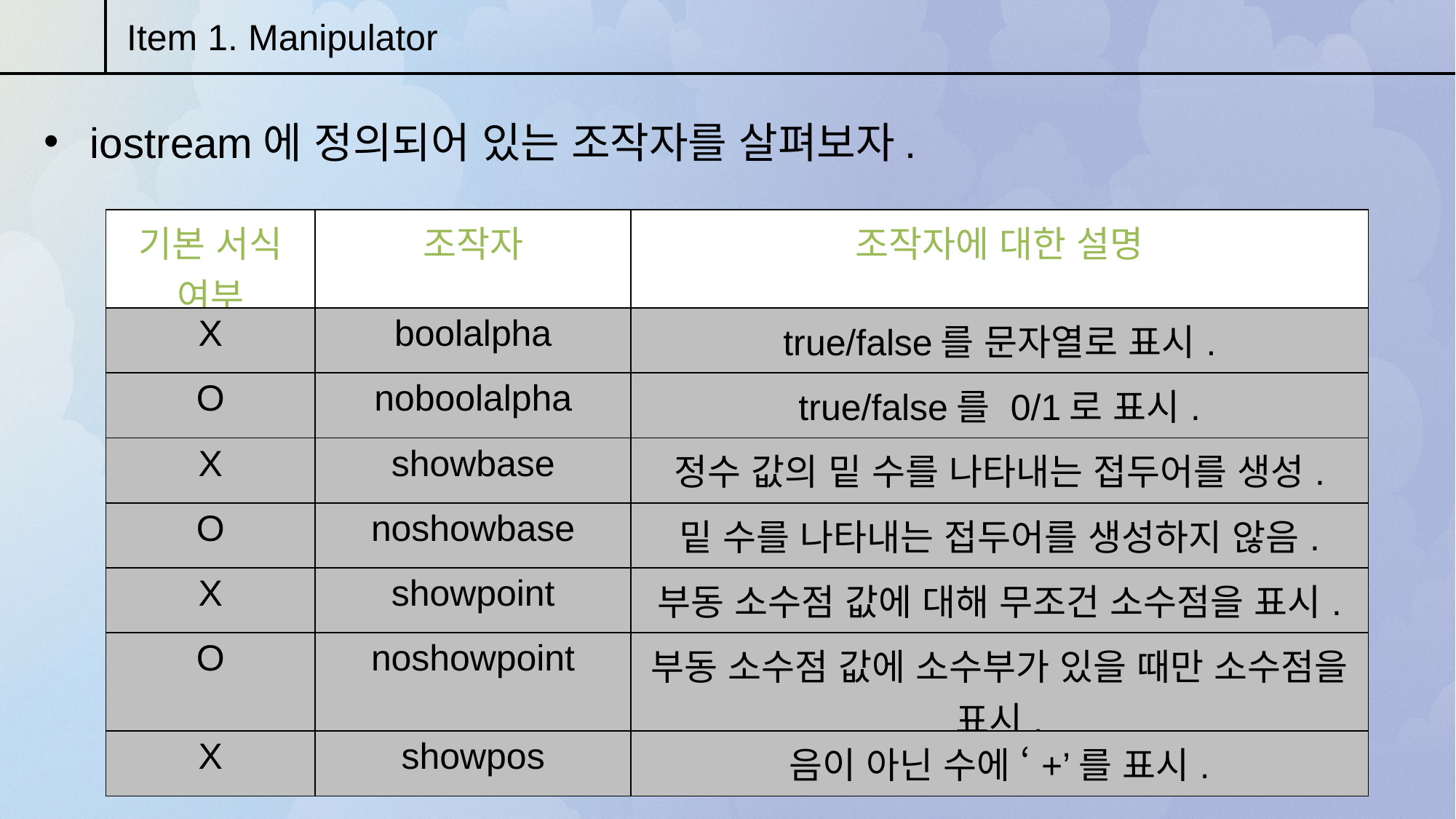

Item 1. Manipulator
 iostream에 정의되어 있는 조작자를 살펴보자.
| 기본 서식 여부 | 조작자 | 조작자에 대한 설명 |
| --- | --- | --- |
| X | boolalpha | true/false를 문자열로 표시. |
| O | noboolalpha | true/false를 0/1로 표시. |
| X | showbase | 정수 값의 밑 수를 나타내는 접두어를 생성. |
| O | noshowbase | 밑 수를 나타내는 접두어를 생성하지 않음. |
| X | showpoint | 부동 소수점 값에 대해 무조건 소수점을 표시. |
| O | noshowpoint | 부동 소수점 값에 소수부가 있을 때만 소수점을 표시. |
| X | showpos | 음이 아닌 수에 ‘+’를 표시. |